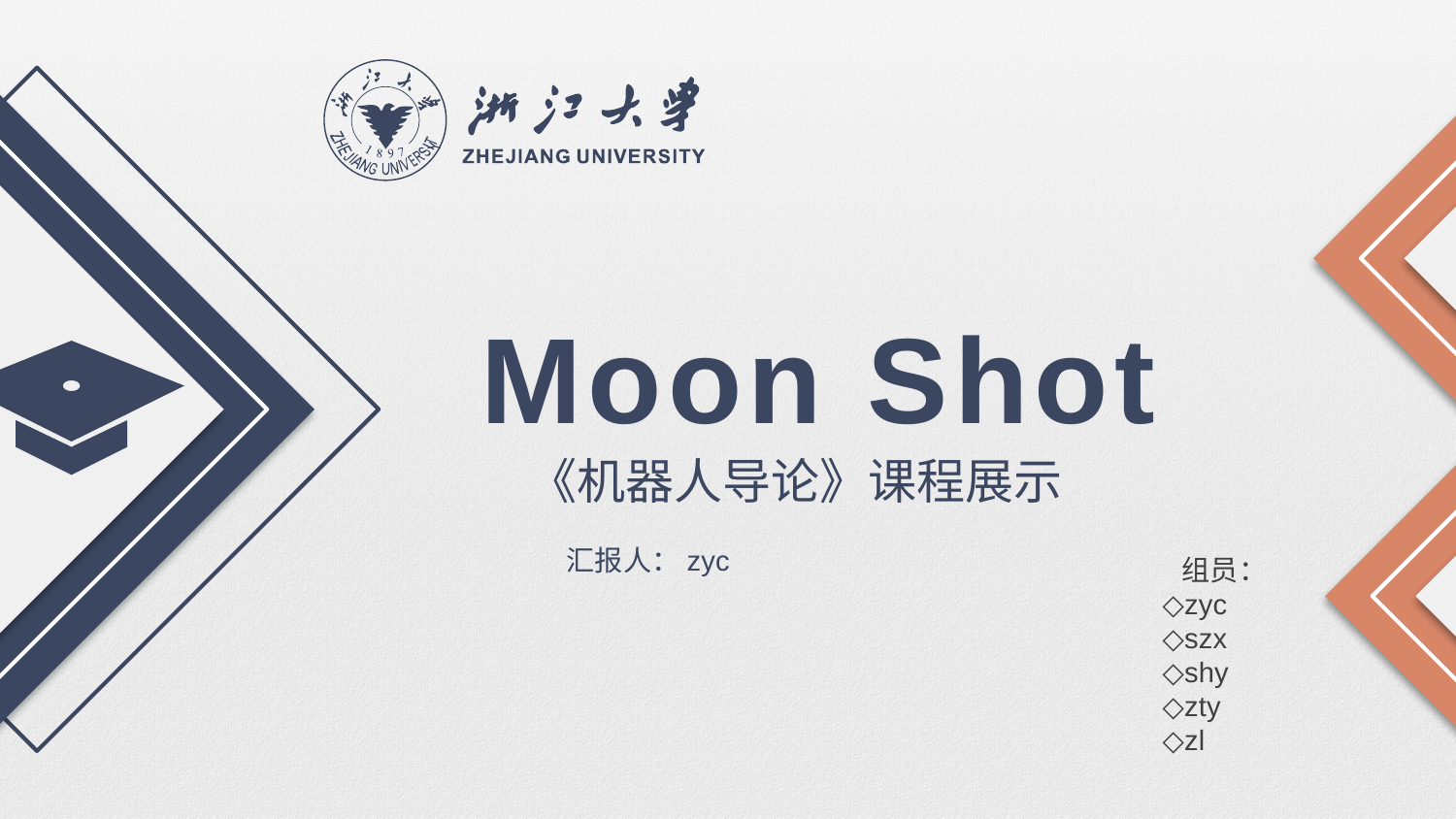

Moon Shot

《机器人导论》课程展示

     汇报人：zyc
  组员：
◇zyc
◇szx
◇shy
◇zty
◇zl